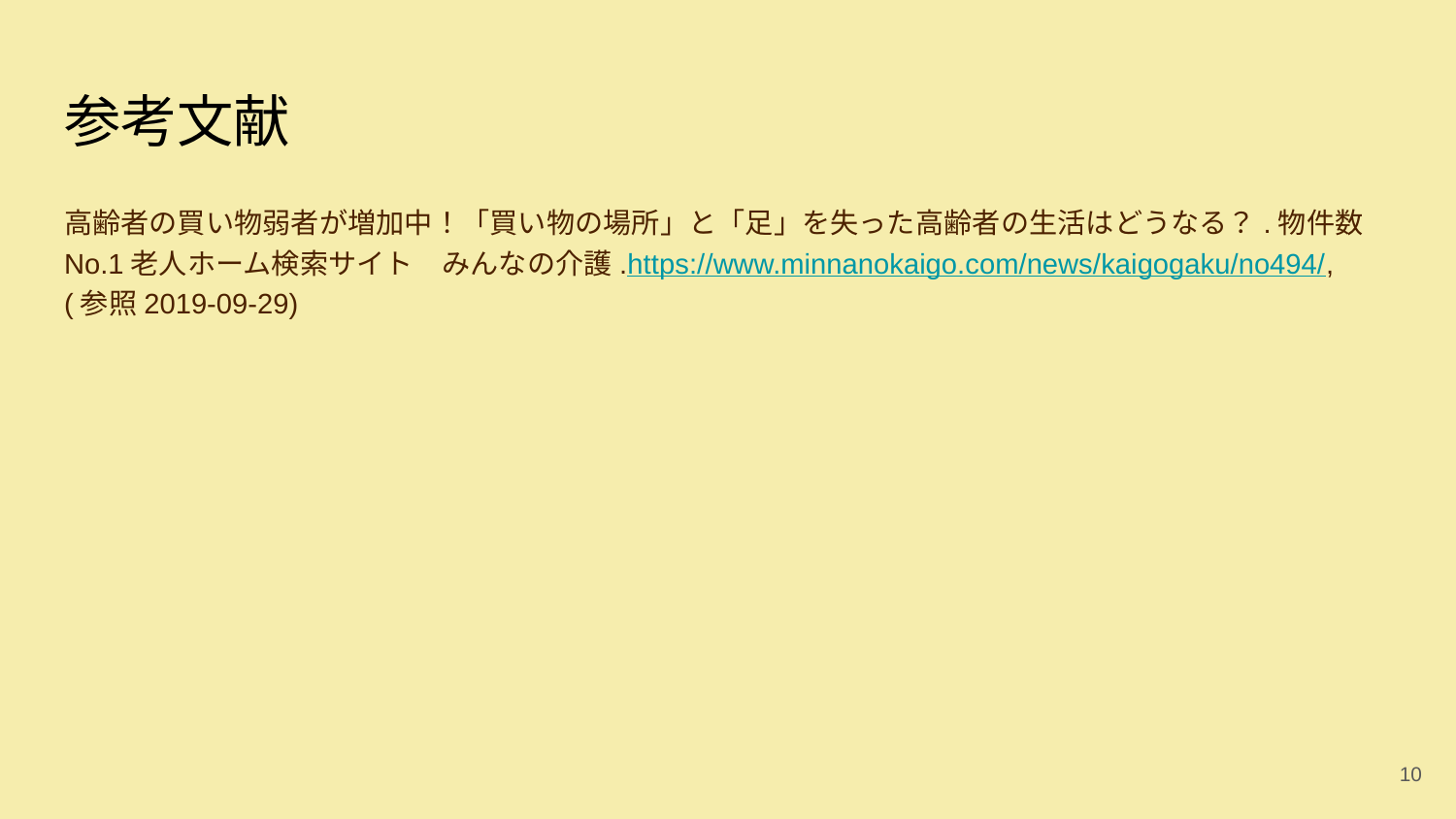

# 参考文献
高齢者の買い物弱者が増加中！「買い物の場所」と「足」を失った高齢者の生活はどうなる？.物件数
No.1老人ホーム検索サイト　みんなの介護.https://www.minnanokaigo.com/news/kaigogaku/no494/,
(参照2019-09-29)

10